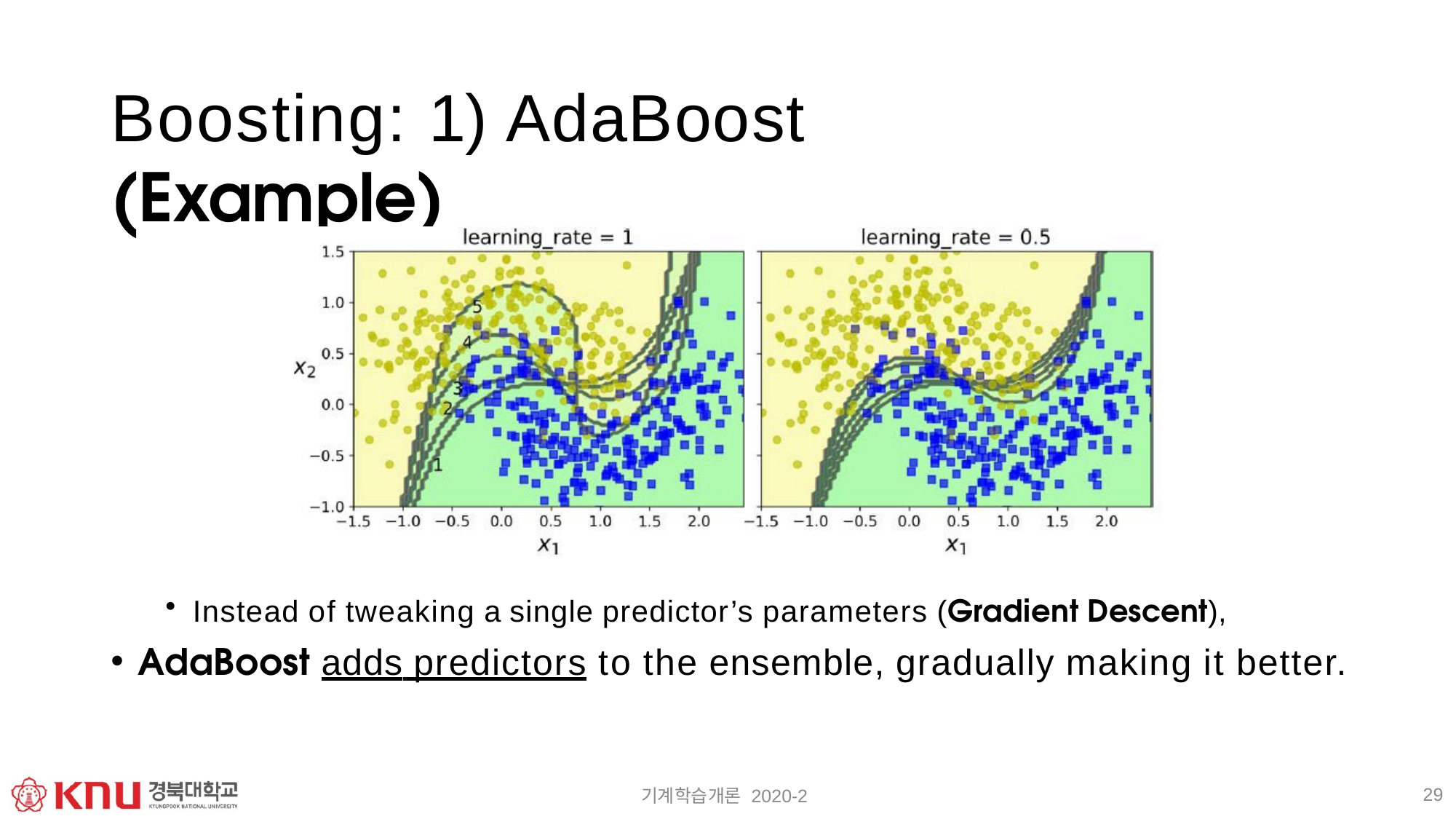

# Boosting: 1) AdaBoost (Example)

Instead of tweaking a single predictor’s parameters (Gradient Descent),
AdaBoost adds predictors to the ensemble, gradually making it better.
29
기계학습개론 2020-2